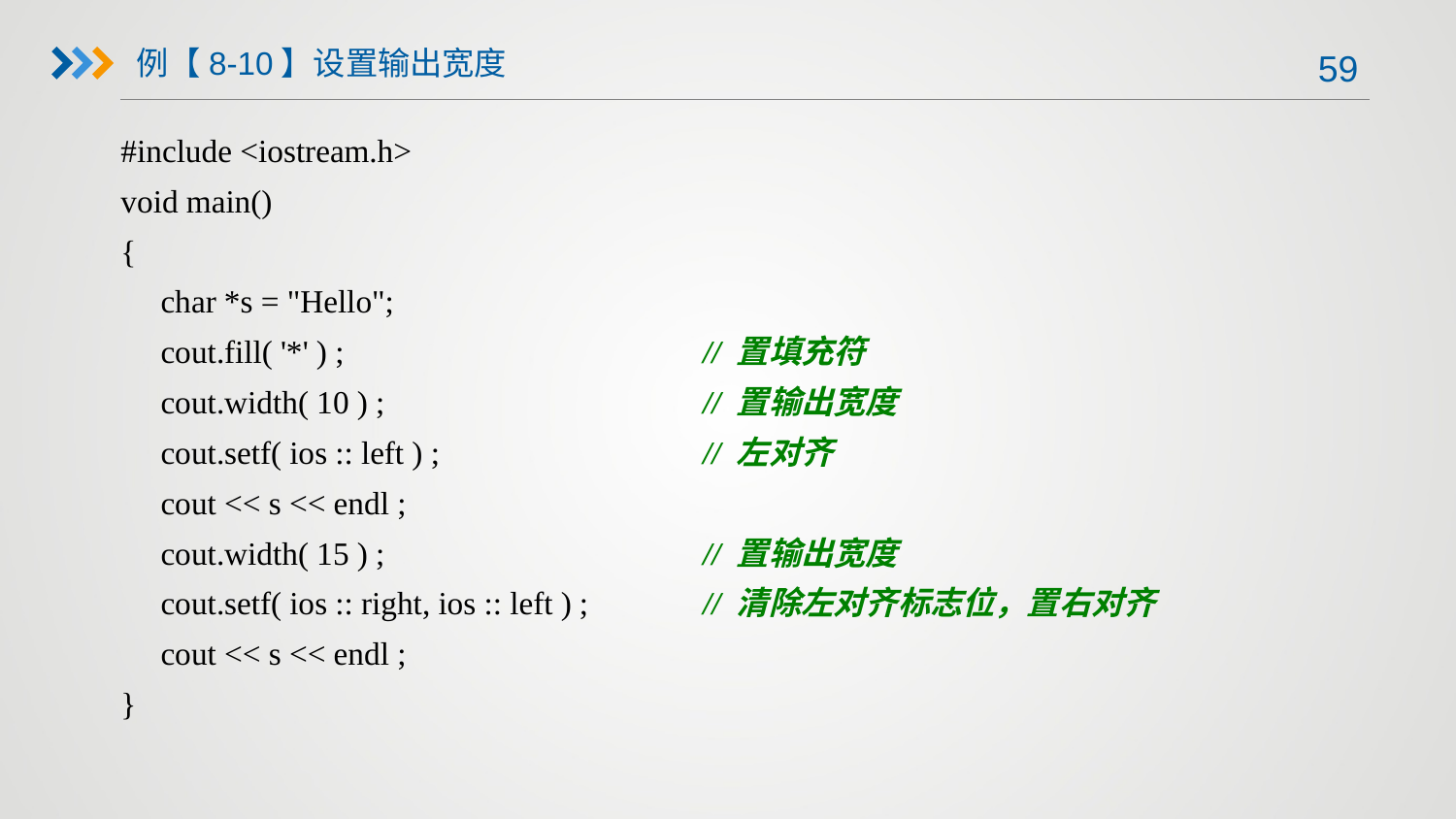

例【8-10】设置输出宽度
#include <iostream.h>
void main()
{
     char *s = "Hello";
     cout.fill( '*' ) ;			// 置填充符
     cout.width( 10 ) ;			// 置输出宽度
     cout.setf( ios :: left ) ;		// 左对齐
     cout << s << endl ;
     cout.width( 15 ) ;			// 置输出宽度
     cout.setf( ios :: right, ios :: left ) ;	// 清除左对齐标志位，置右对齐
     cout << s << endl ;
}